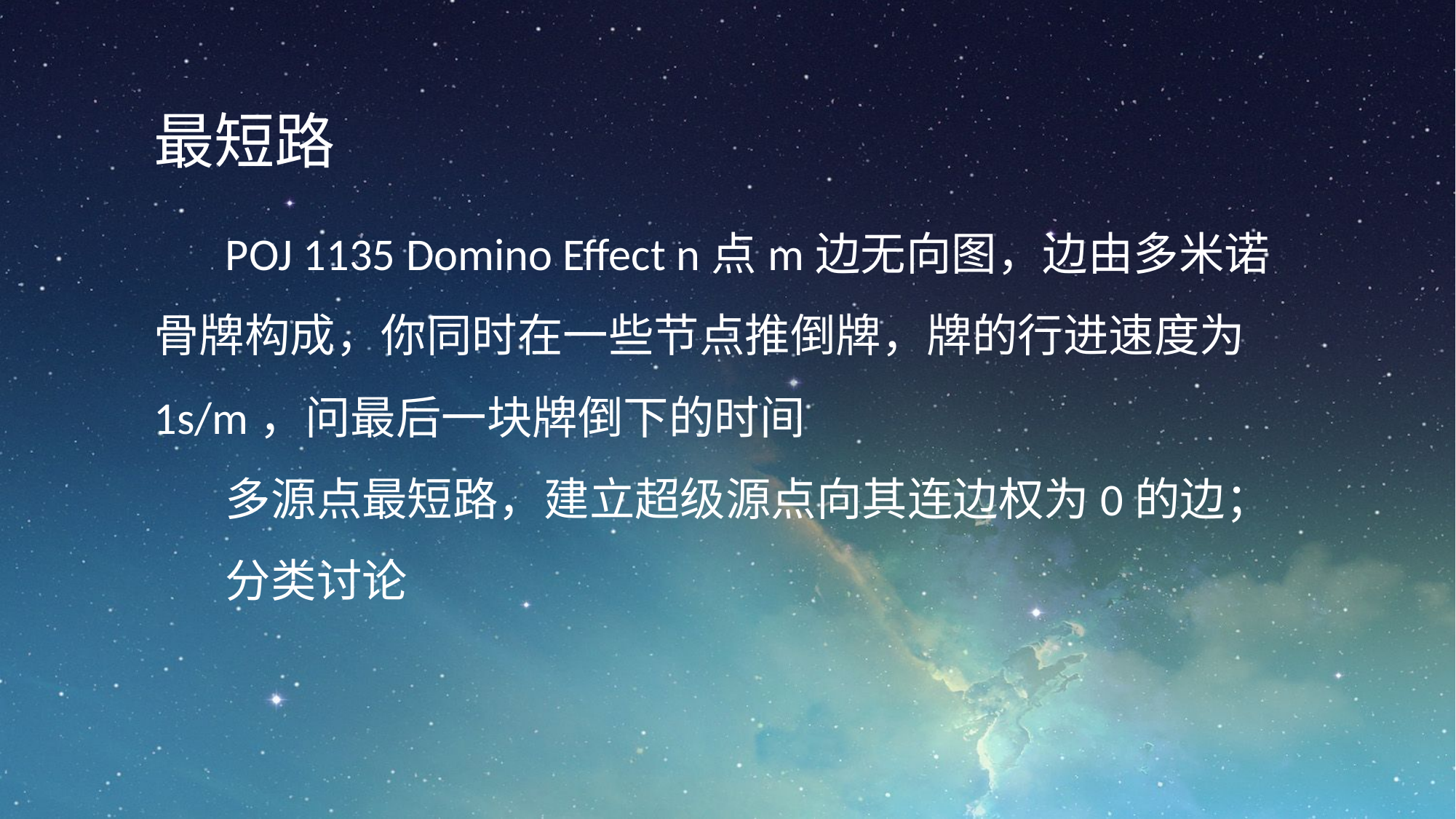

最短路
POJ 1135 Domino Effect n点m边无向图，边由多米诺骨牌构成，你同时在一些节点推倒牌，牌的行进速度为1s/m，问最后一块牌倒下的时间
多源点最短路，建立超级源点向其连边权为0的边；
分类讨论